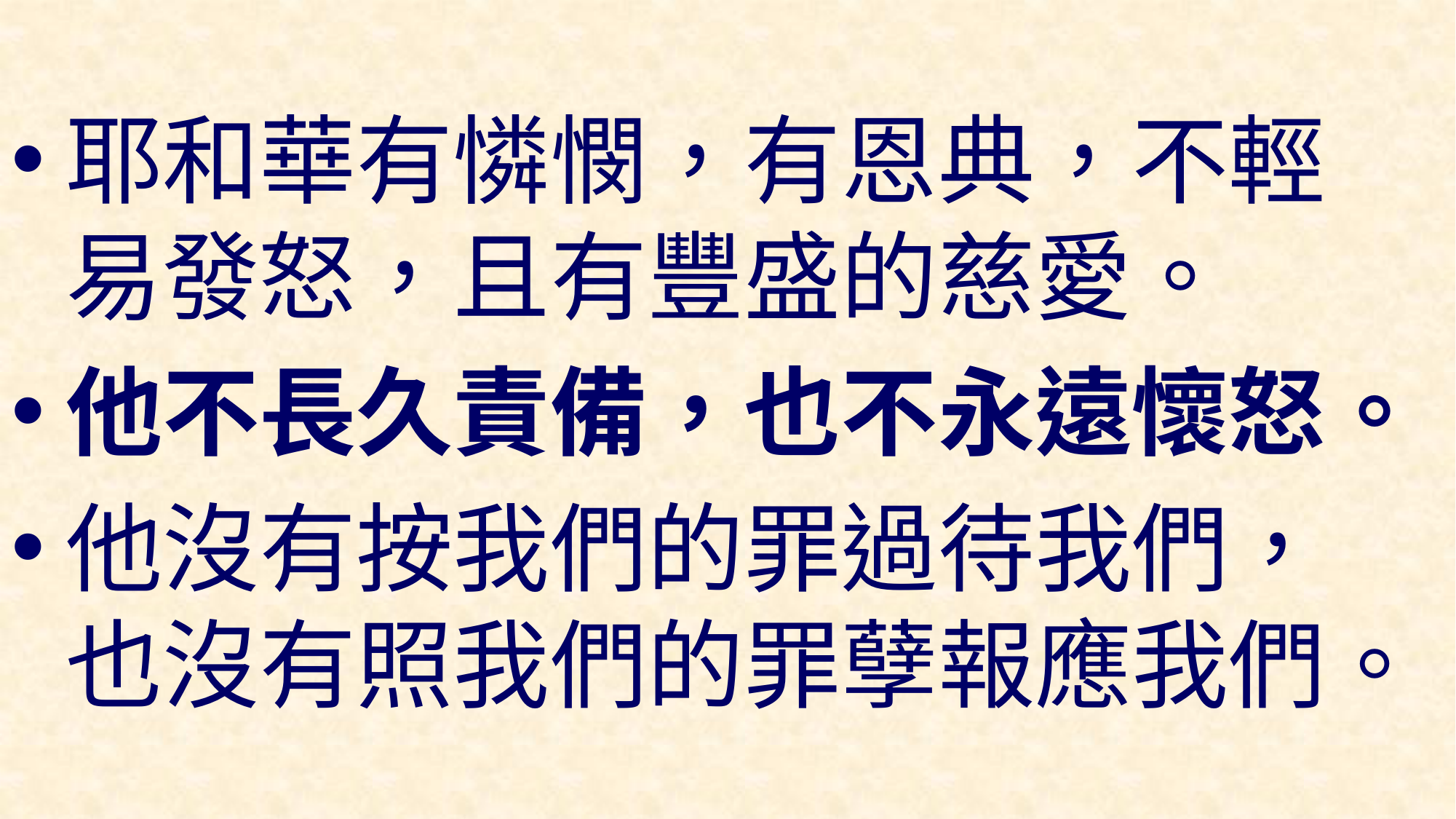

耶和華有憐憫，有恩典，不輕易發怒，且有豐盛的慈愛。
他不長久責備，也不永遠懷怒。
他沒有按我們的罪過待我們，也沒有照我們的罪孽報應我們。